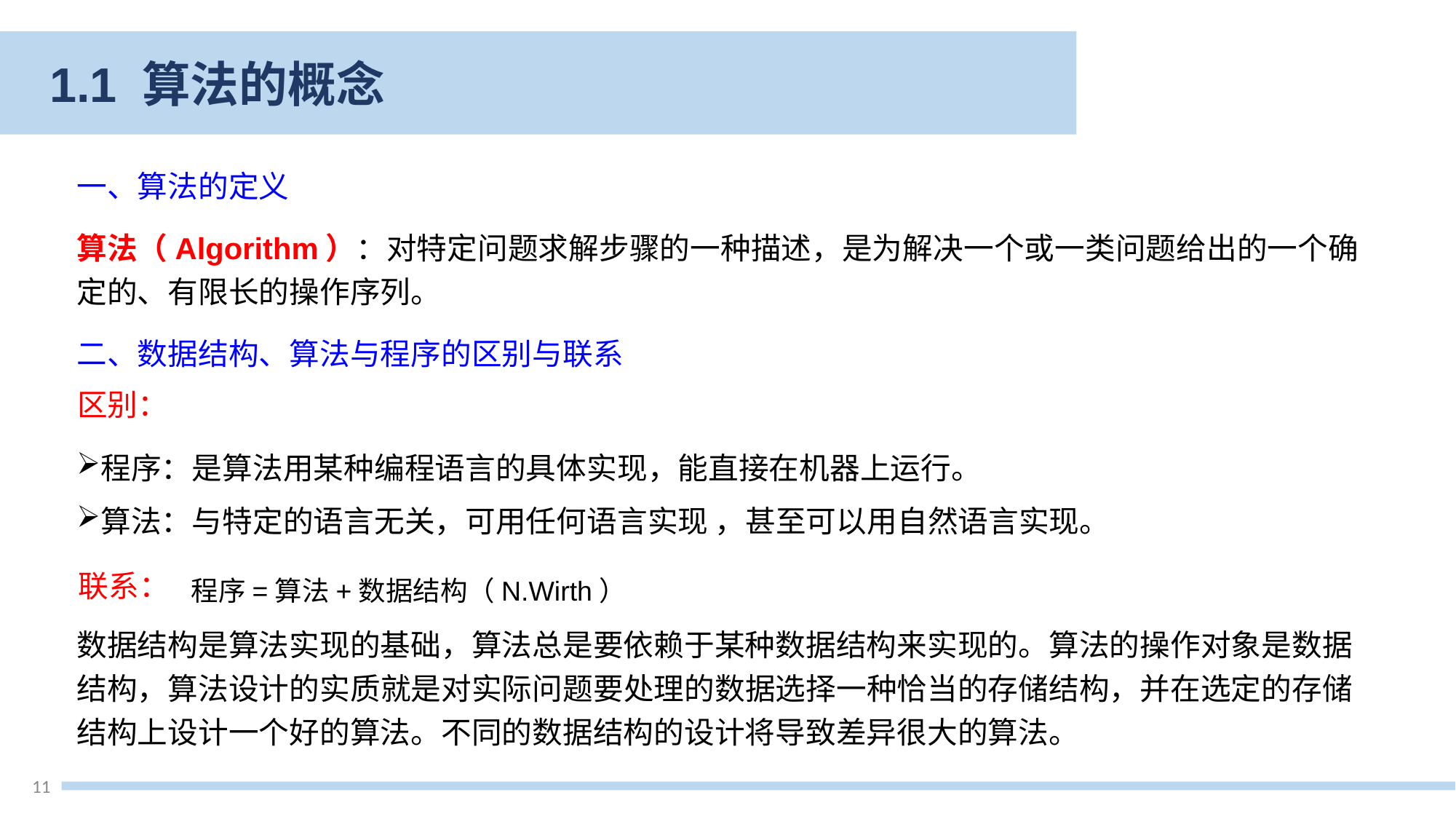

1.1 算法的概念
一、算法的定义
算法（Algorithm）：对特定问题求解步骤的一种描述，是为解决一个或一类问题给出的一个确定的、有限长的操作序列。
二、数据结构、算法与程序的区别与联系

程序：是算法用某种编程语言的具体实现，能直接在机器上运行。
算法：与特定的语言无关，可用任何语言实现 ，甚至可以用自然语言实现。

数据结构是算法实现的基础，算法总是要依赖于某种数据结构来实现的。算法的操作对象是数据结构，算法设计的实质就是对实际问题要处理的数据选择一种恰当的存储结构，并在选定的存储结构上设计一个好的算法。不同的数据结构的设计将导致差异很大的算法。
区别：

程序=算法+数据结构（N.Wirth）
联系：
11